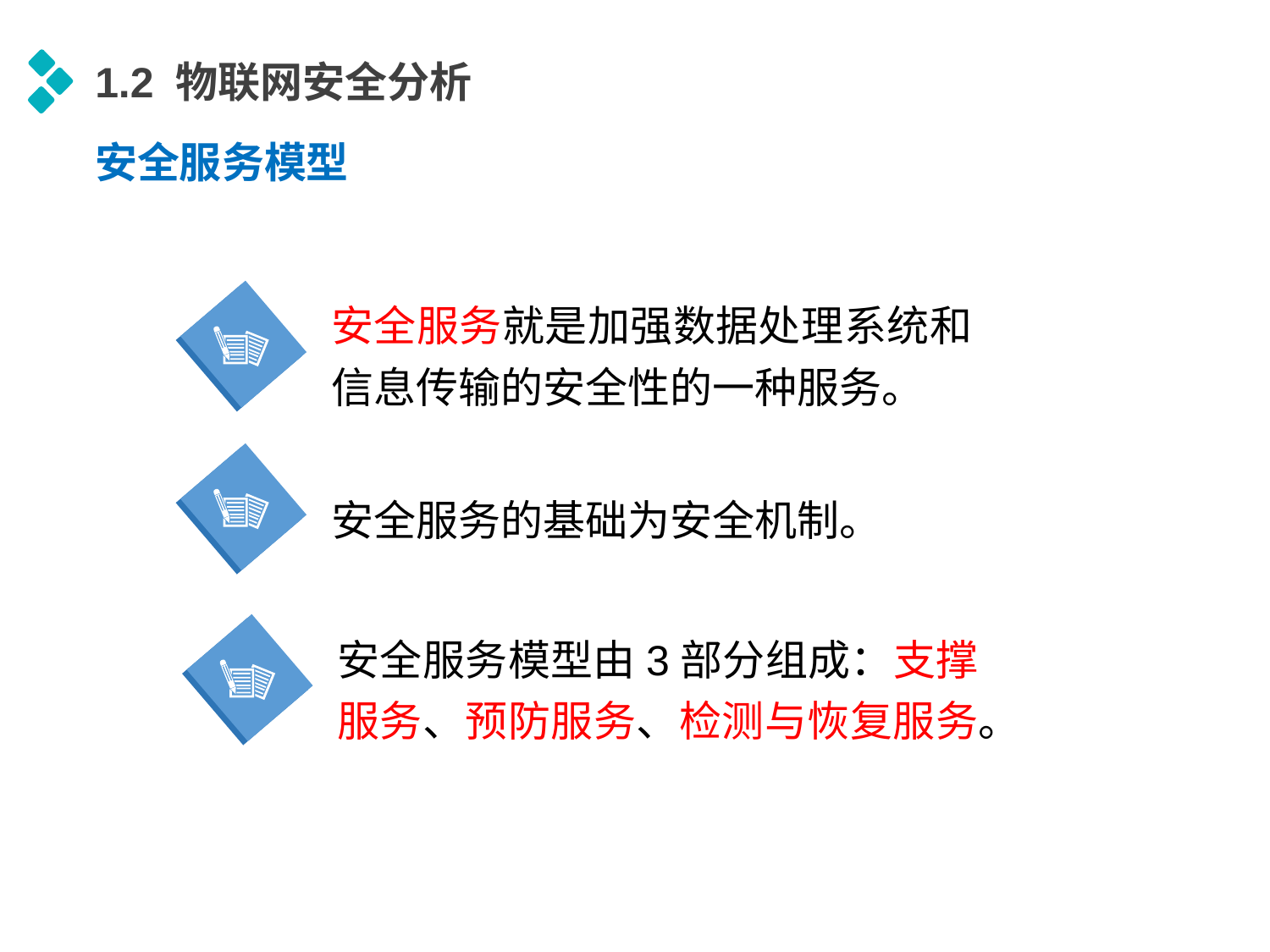

1.2 物联网安全分析

安全服务模型
安全服务就是加强数据处理系统和信息传输的安全性的一种服务。

安全服务的基础为安全机制。

安全服务模型由3部分组成：支撑服务、预防服务、检测与恢复服务。

延时符